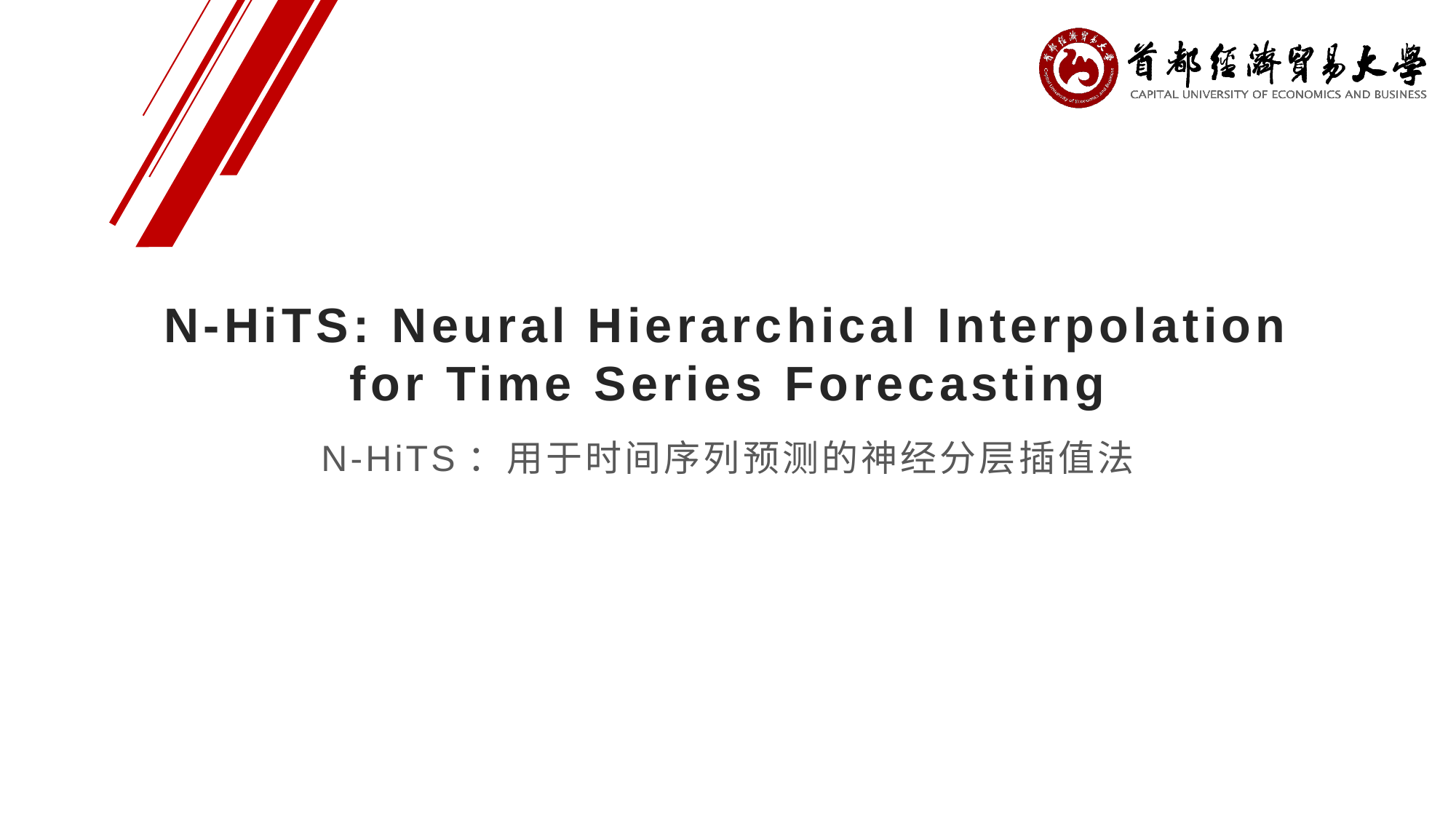

# N-HiTS: Neural Hierarchical Interpolation for Time Series Forecasting
N-HiTS：用于时间序列预测的神经分层插值法